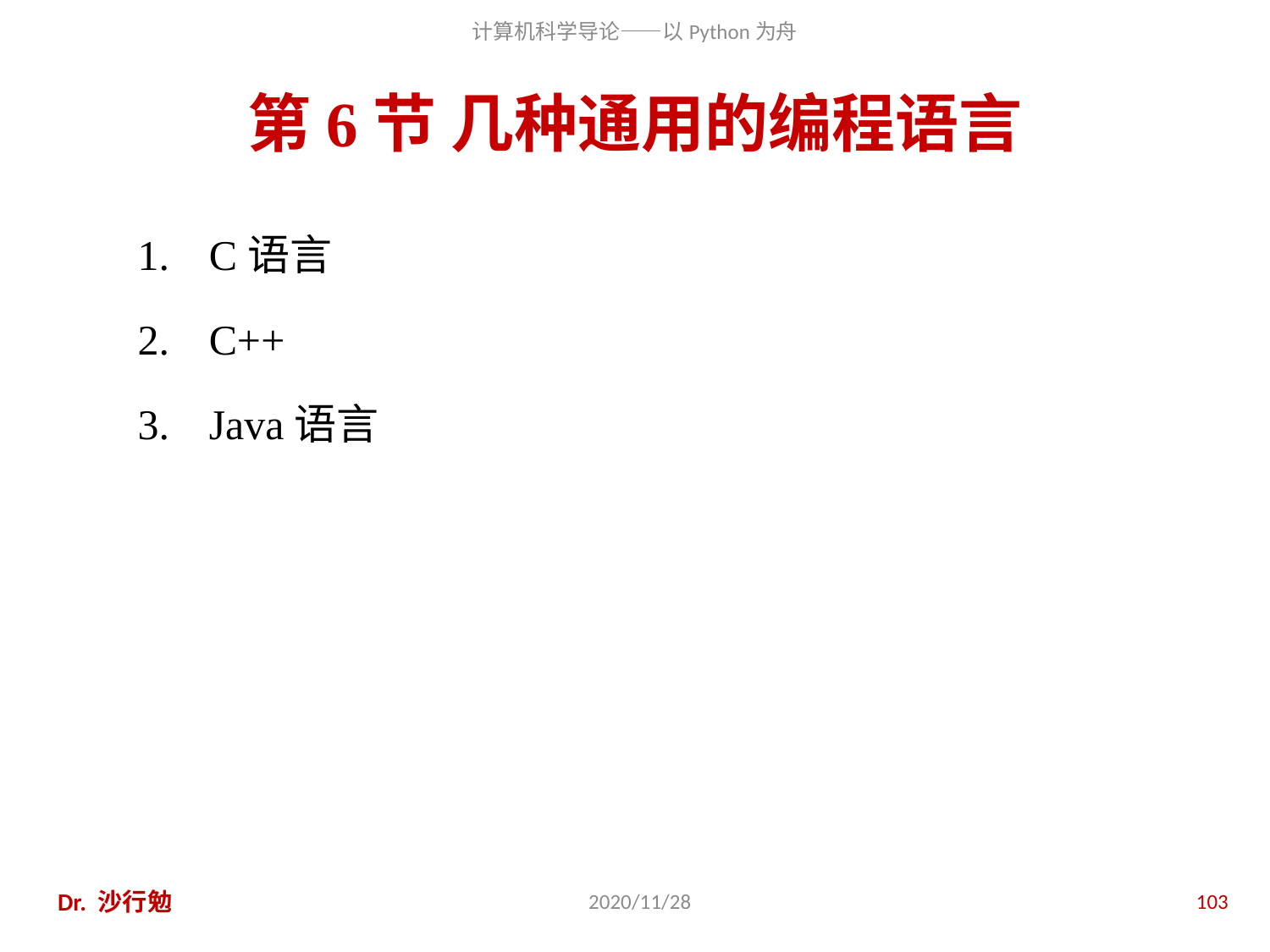

# 第6节 几种通用的编程语言
C语言
C++
Java语言

Dr. 沙行勉
2020/11/28
103